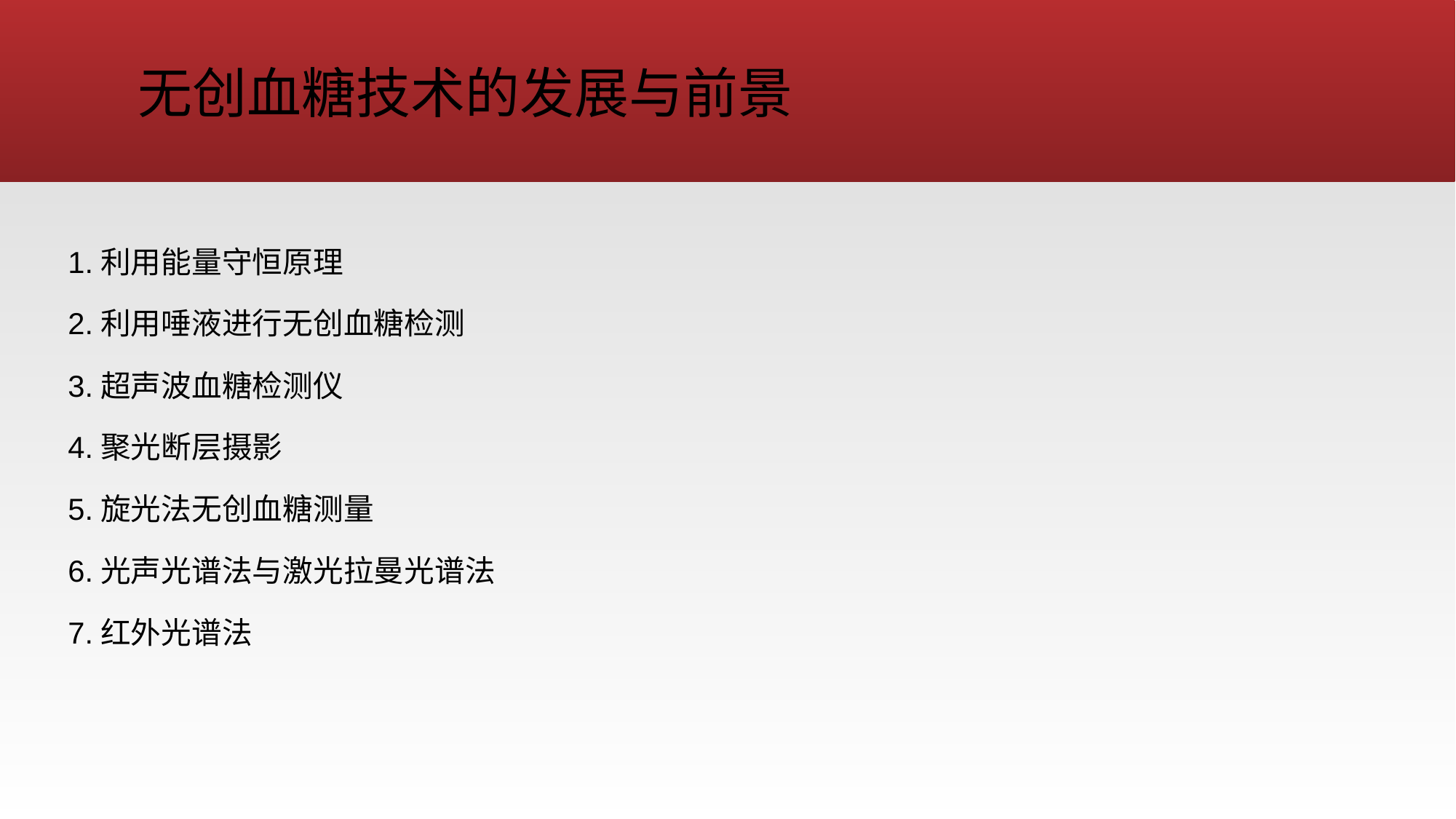

无创血糖技术的发展与前景
1.利用能量守恒原理
2.利用唾液进行无创血糖检测
3.超声波血糖检测仪
4.聚光断层摄影
5.旋光法无创血糖测量
6.光声光谱法与激光拉曼光谱法
7.红外光谱法